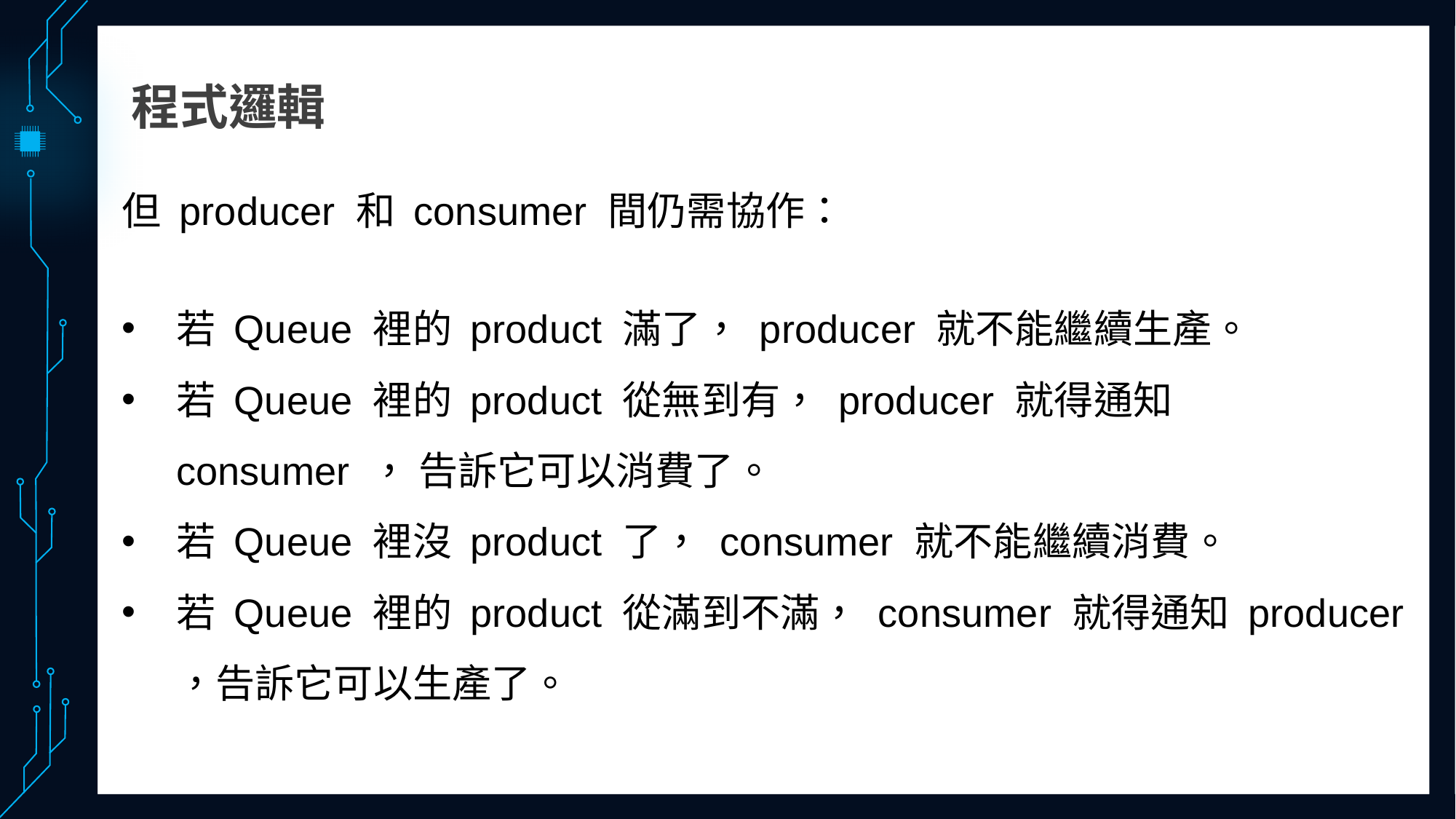

程式邏輯

但 producer 和 consumer 間仍需協作：
若 Queue 裡的 product 滿了， producer 就不能繼續生產。
若 Queue 裡的 product 從無到有， producer 就得通知 consumer ， 告訴它可以消費了。
若 Queue 裡沒 product 了， consumer 就不能繼續消費。
若 Queue 裡的 product 從滿到不滿， consumer 就得通知 producer ，告訴它可以生產了。